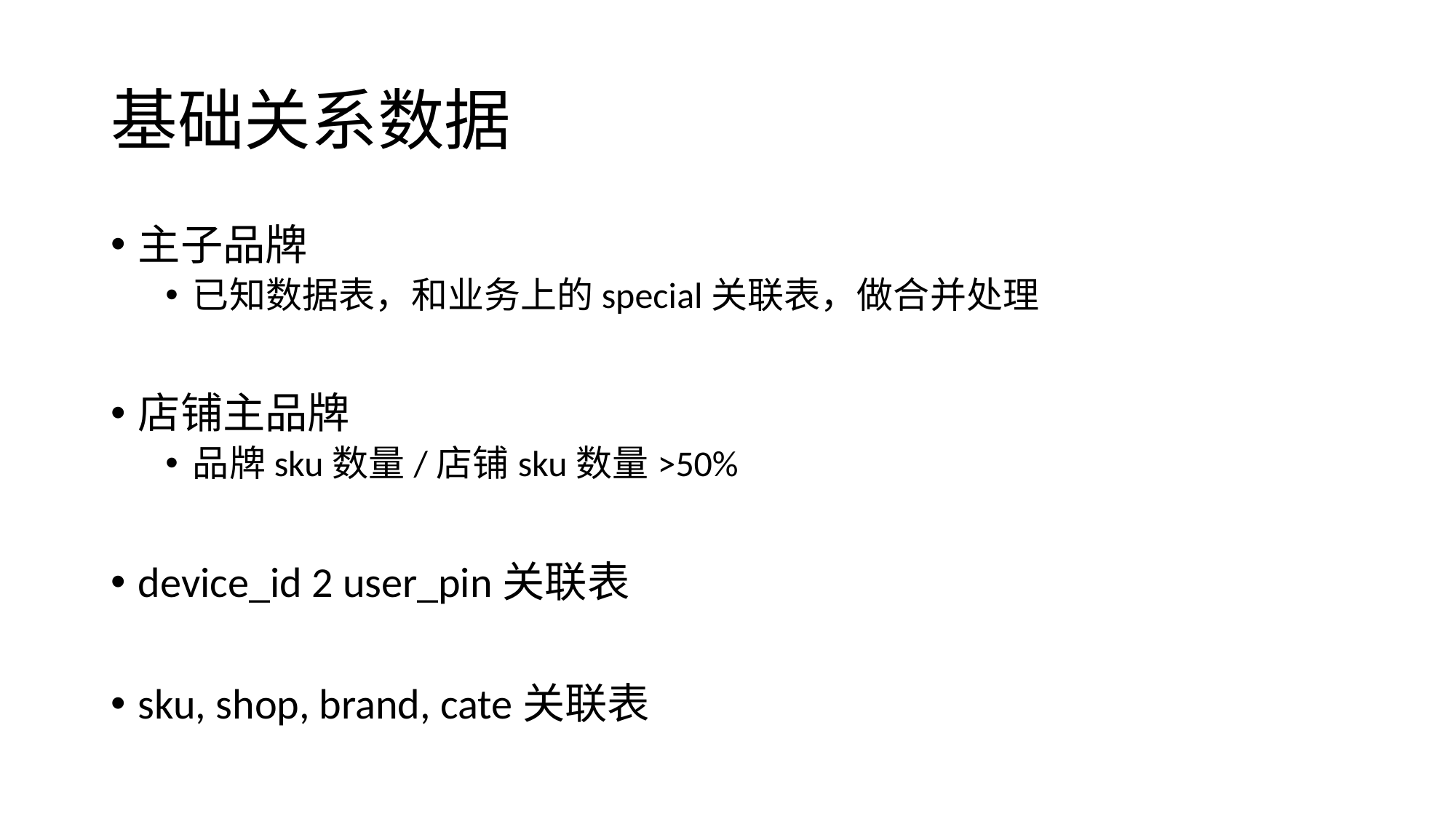

# 基础关系数据
主子品牌
已知数据表，和业务上的special关联表，做合并处理

店铺主品牌
品牌sku数量/店铺sku数量>50%

device_id 2 user_pin关联表

sku, shop, brand, cate关联表